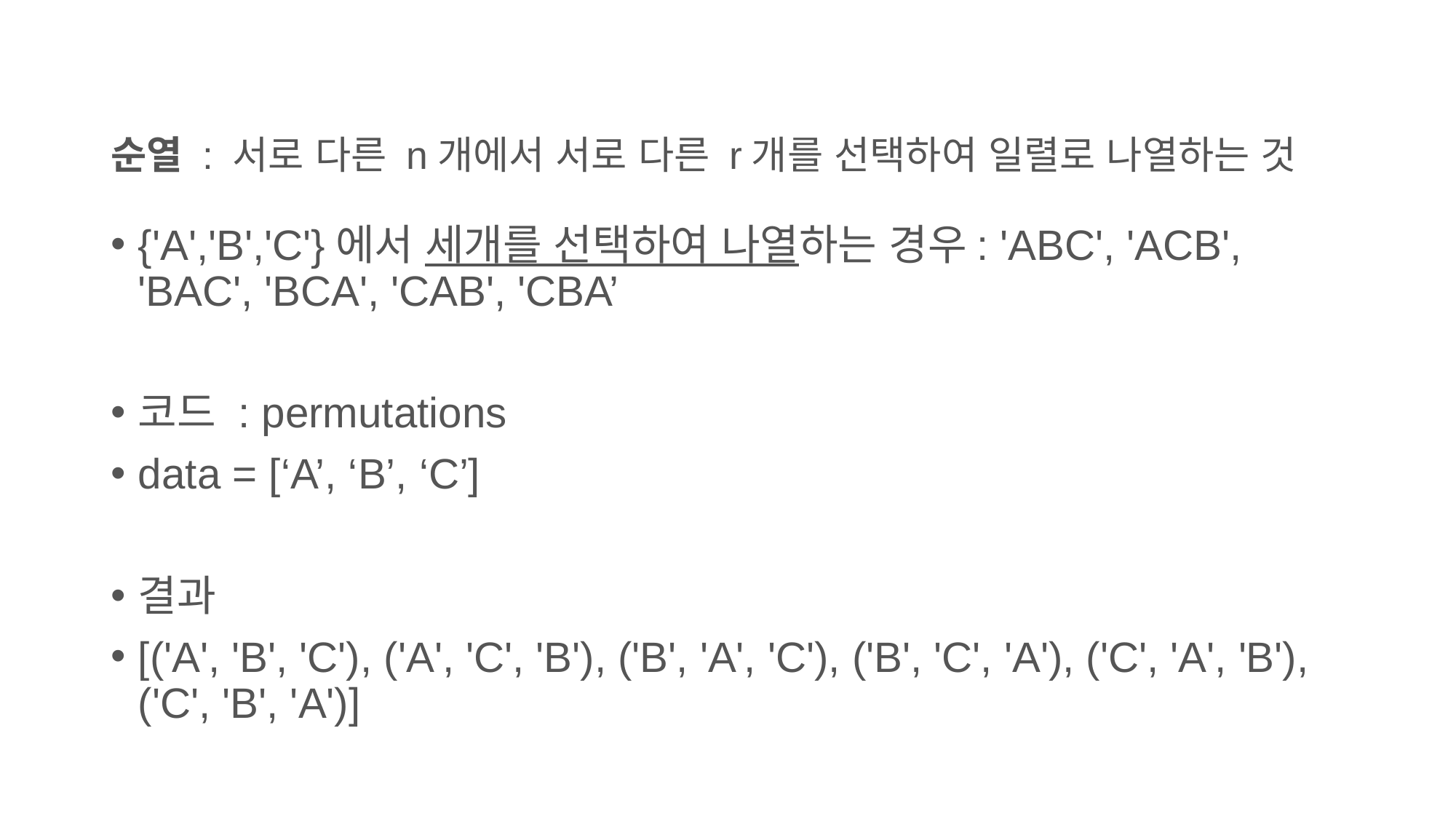

# 순열 : 서로 다른 n개에서 서로 다른 r개를 선택하여 일렬로 나열하는 것
{'A','B','C'}에서 세개를 선택하여 나열하는 경우: 'ABC', 'ACB', 'BAC', 'BCA', 'CAB', 'CBA’

코드 : permutations
data = [‘A’, ‘B’, ‘C’]

결과
[('A', 'B', 'C'), ('A', 'C', 'B'), ('B', 'A', 'C'), ('B', 'C', 'A'), ('C', 'A', 'B'), ('C', 'B', 'A')]